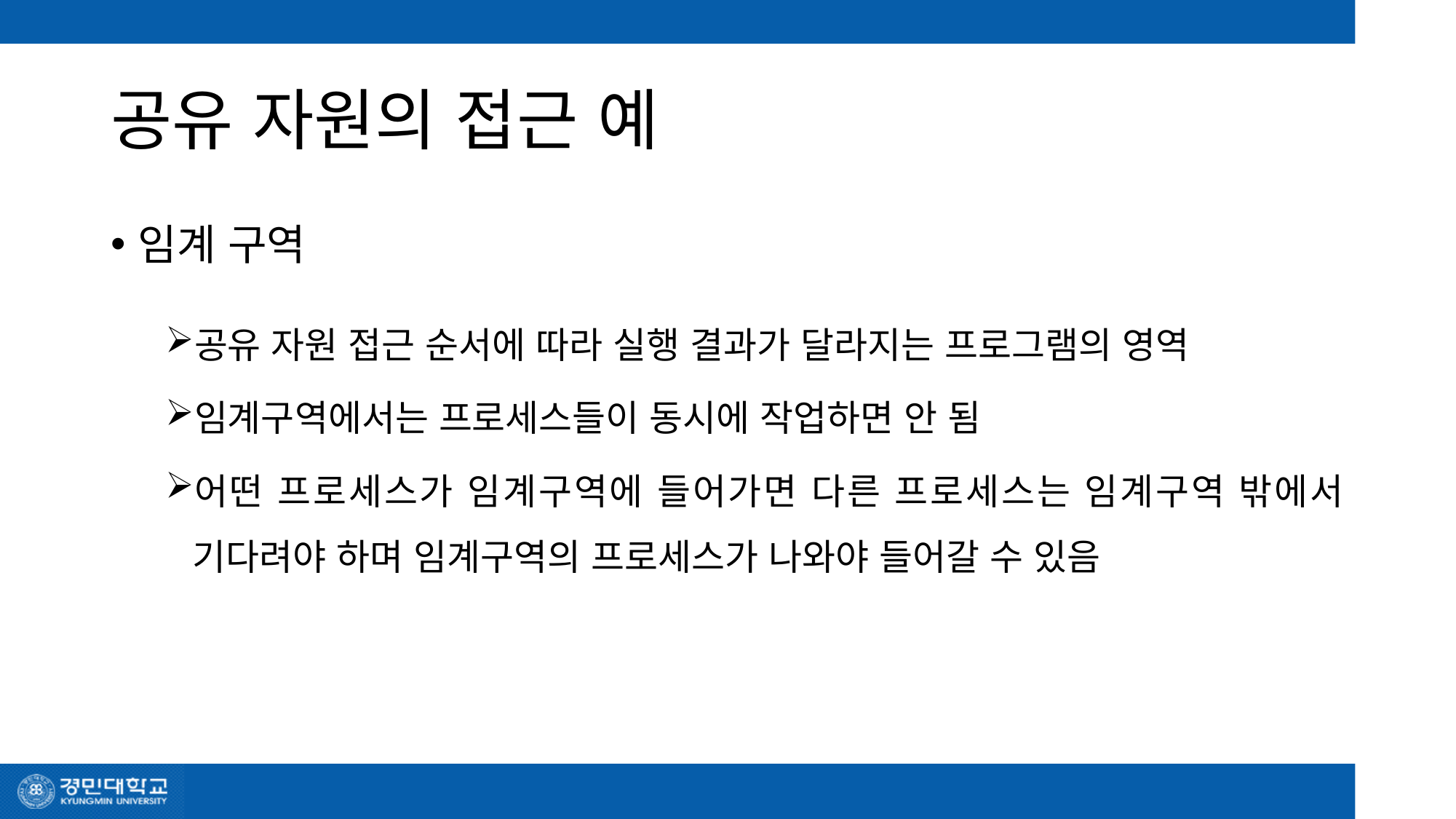

# 공유 자원의 접근 예
임계 구역

공유 자원 접근 순서에 따라 실행 결과가 달라지는 프로그램의 영역
임계구역에서는 프로세스들이 동시에 작업하면 안 됨
어떤 프로세스가 임계구역에 들어가면 다른 프로세스는 임계구역 밖에서 기다려야 하며 임계구역의 프로세스가 나와야 들어갈 수 있음